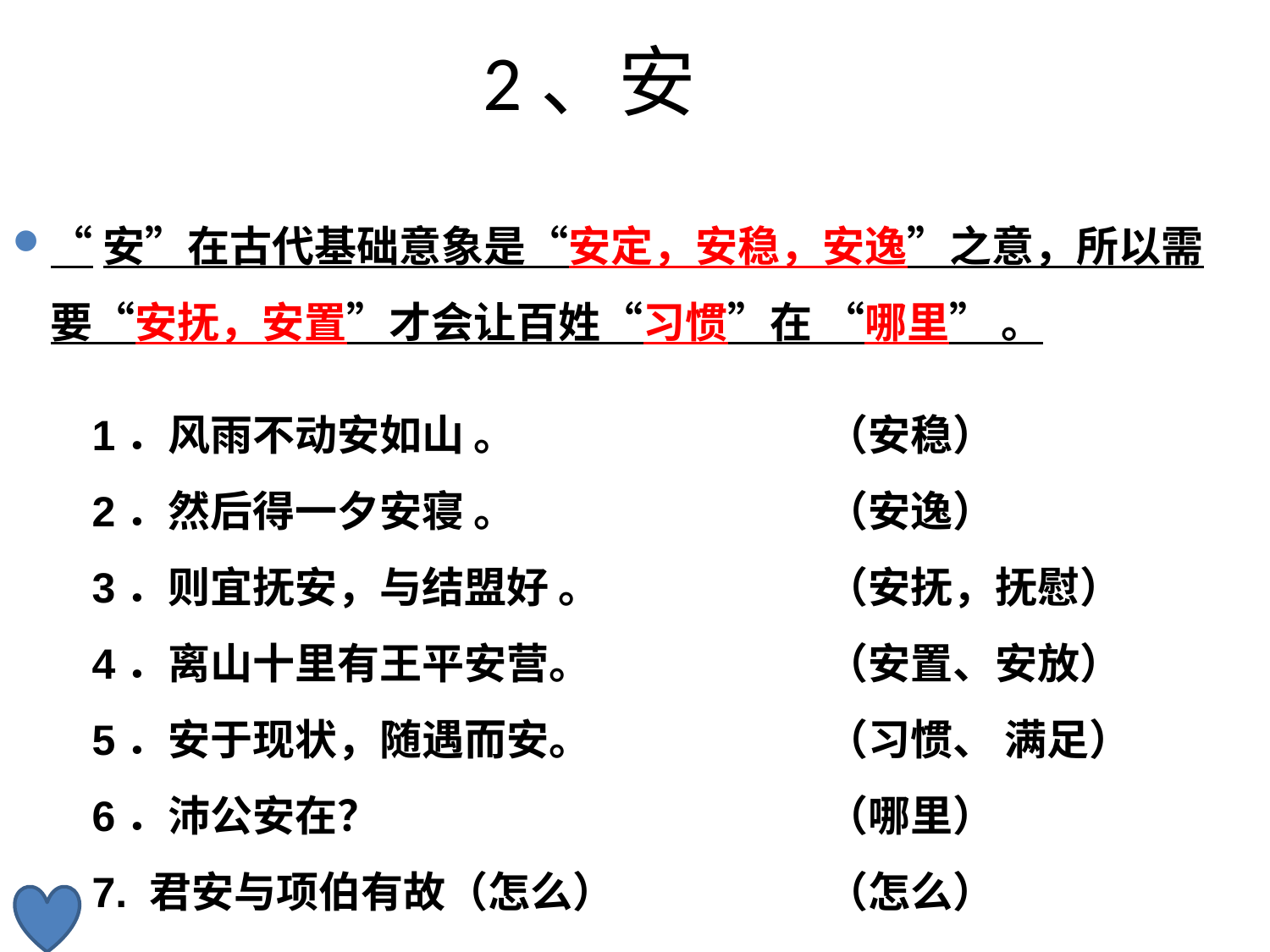

2、安
“安”在古代基础意象是“安定，安稳，安逸”之意，所以需要“安抚，安置”才会让百姓“习惯”在 “哪里” 。

1．风雨不动安如山 。
2．然后得一夕安寝 。
3．则宜抚安，与结盟好 。
4．离山十里有王平安营。
5．安于现状，随遇而安。
6．沛公安在？
7. 君安与项伯有故（怎么）
（安稳）
（安逸）
（安抚，抚慰）
（安置、安放）
（习惯、 满足）
（哪里）
（怎么）